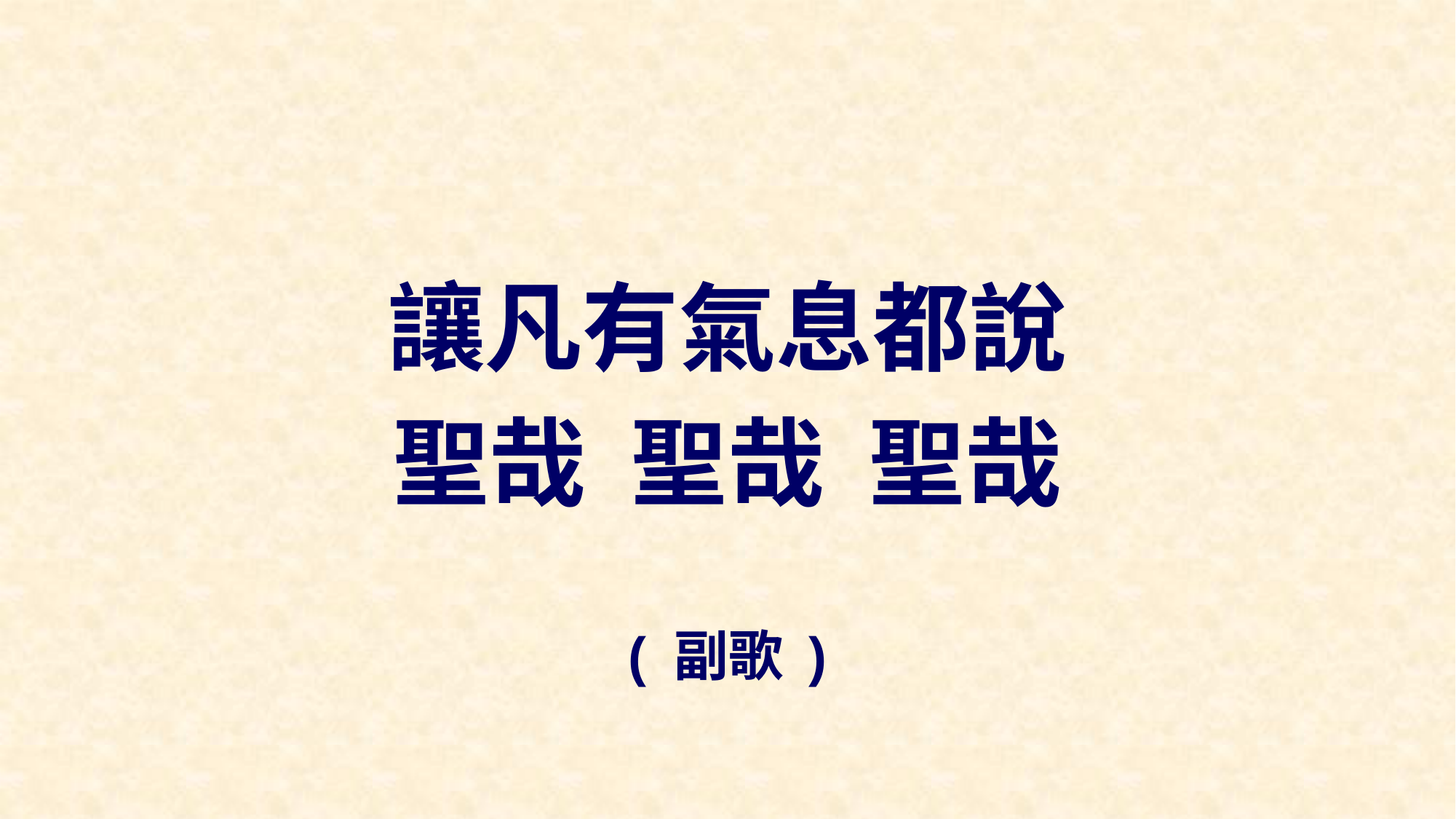

讓凡有氣息都說
聖哉  聖哉  聖哉
( 副歌 )